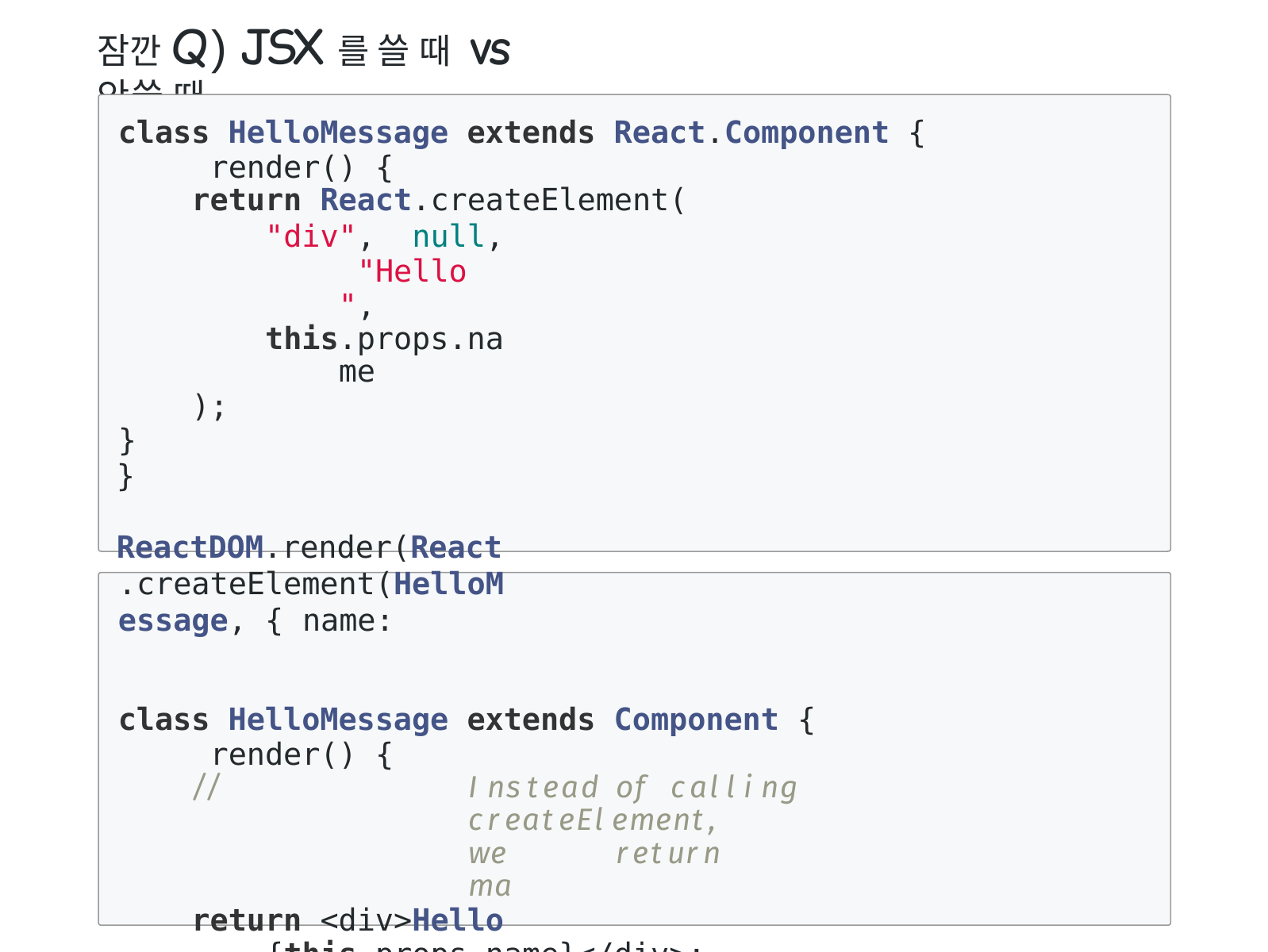

# 잠깐Q) JSX를 쓸 때 vs 안쓸 때

class HelloMessage extends React.Component {  render() {
return React.createElement(
"div",  null,  "Hello ",
this.props.name
);
}
}

ReactDOM.render(React.createElement(HelloMessage, { name:

class HelloMessage extends Component {  render() {
//	Instead	of	calling	createElement,	we	return	ma
return <div>Hello {this.props.name}</div>;
}
}

//	더	이상	createElement를	여기서	호출할	필요가	없다
ReactDOM.render(<HelloMessage name="Bonnie" />, mountNode